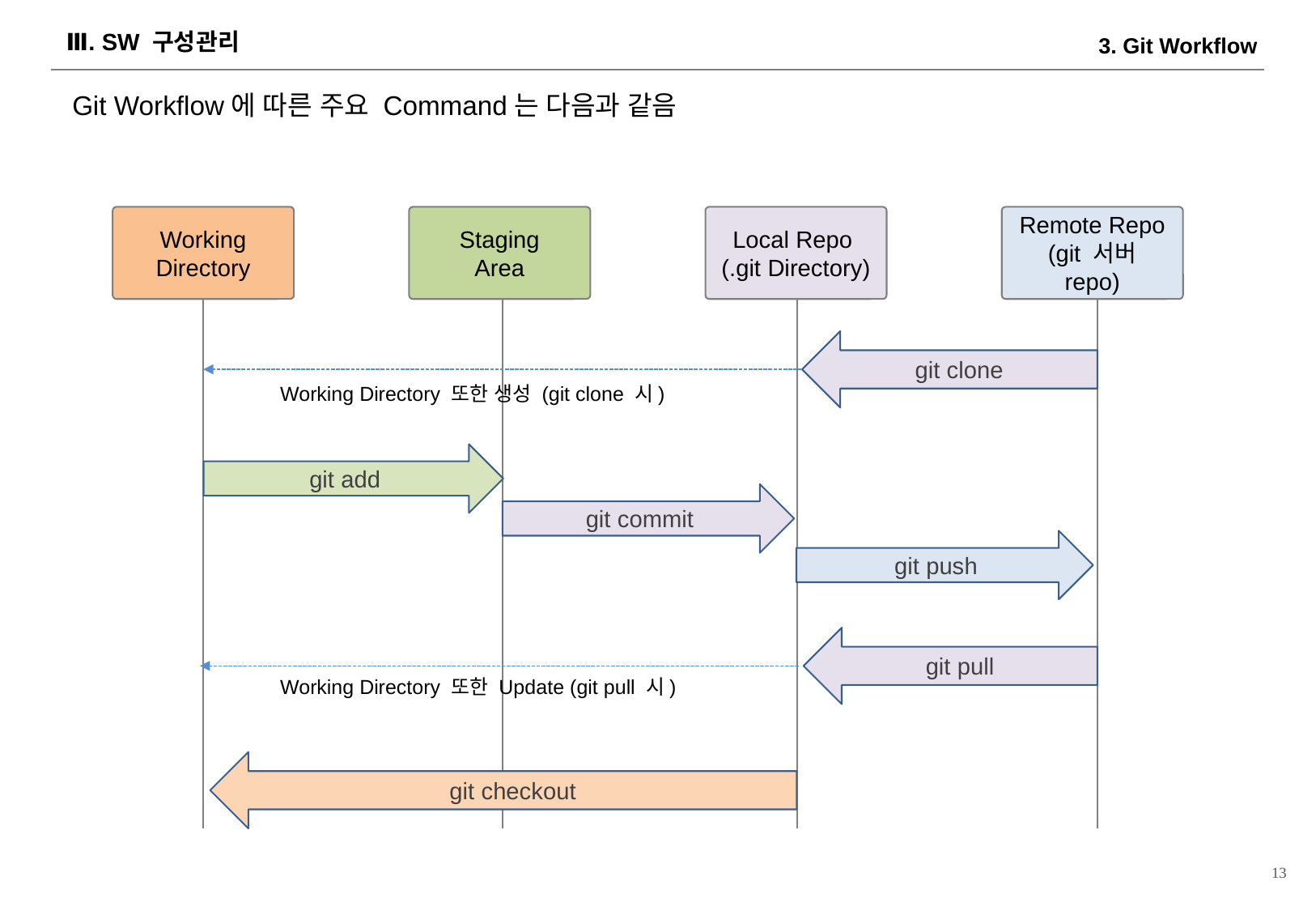

# Ⅲ. SW 구성관리
3. Git Workflow
Git Workflow에 따른 주요 Command는 다음과 같음
Remote Repo
(git 서버 repo)
Local Repo
(.git Directory)
Working
Directory
Staging
Area
git clone
Working Directory 또한 생성 (git clone 시)
git add
git commit
git push
git pull
Working Directory 또한 Update (git pull 시)
git checkout
13